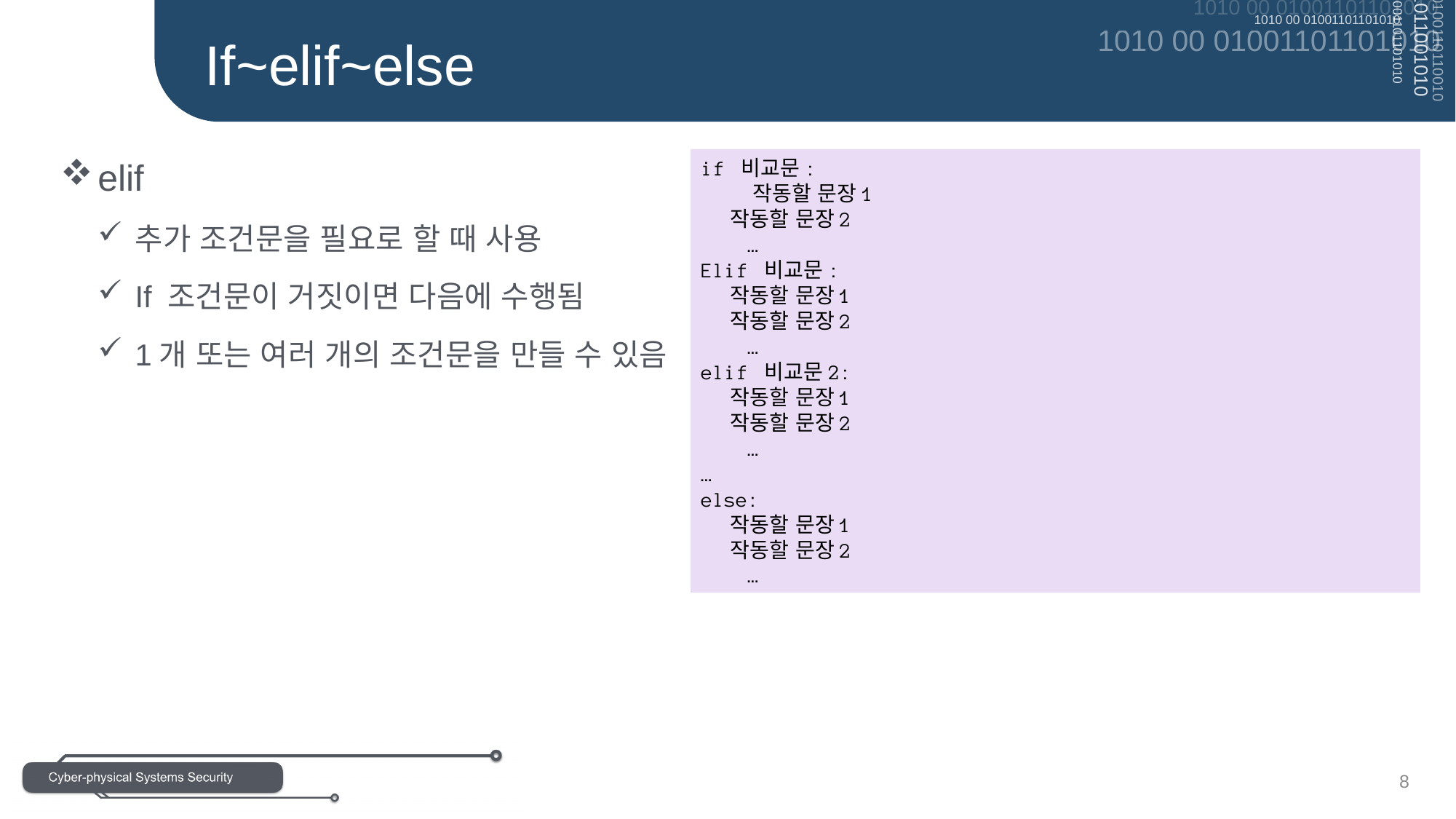

If~elif~else
elif
추가 조건문을 필요로 할 때 사용
If 조건문이 거짓이면 다음에 수행됨
1개 또는 여러 개의 조건문을 만들 수 있음
if 비교문:
    작동할 문장1
    작동할 문장2
    …
Elif 비교문:
    작동할 문장1
    작동할 문장2
    …
elif 비교문2:
    작동할 문장1
    작동할 문장2
    …
…
else:
    작동할 문장1
    작동할 문장2
    …
8